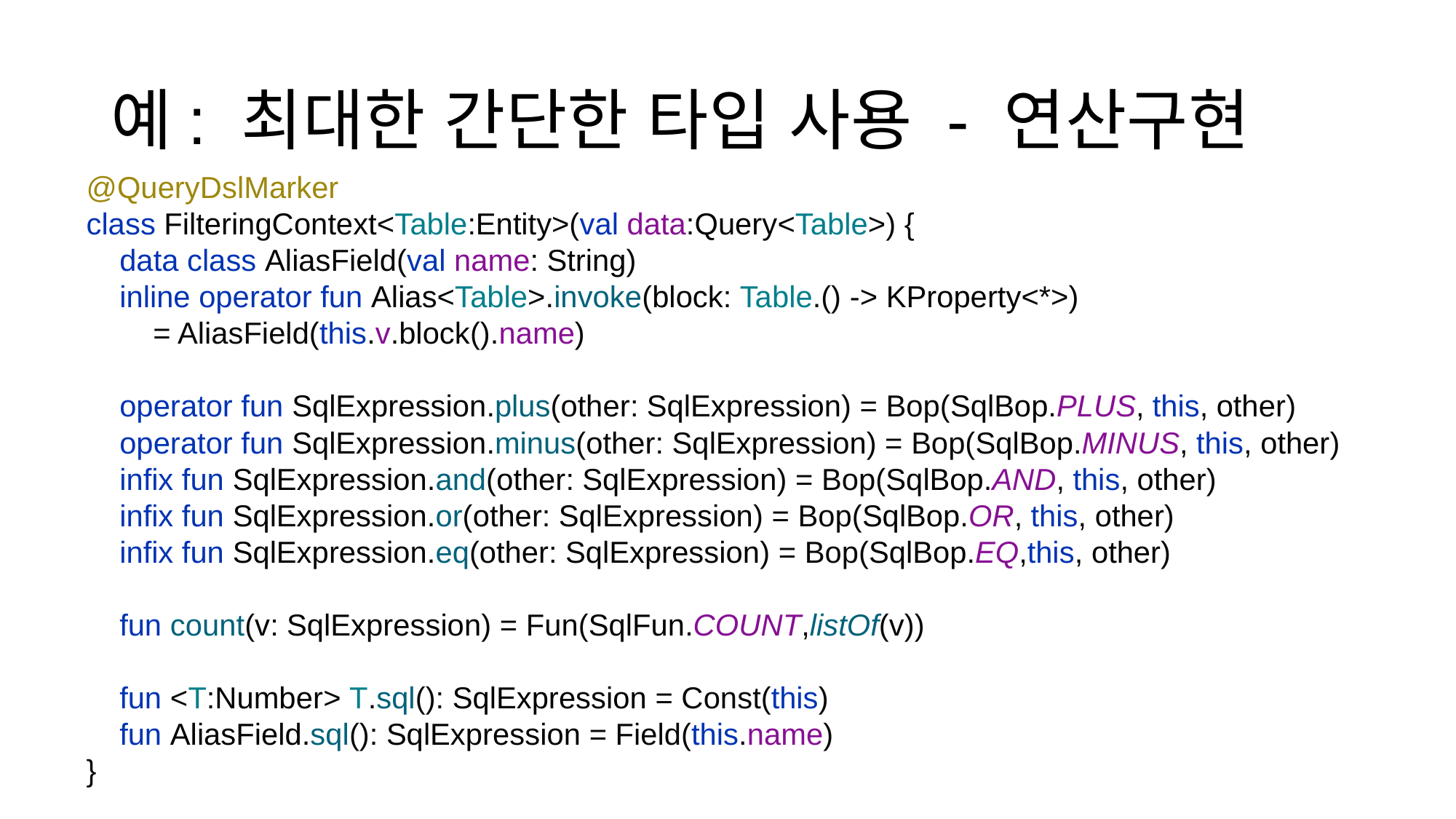

# 예: 최대한 간단한 타입 사용 - 연산구현
@QueryDslMarker
class FilteringContext<Table:Entity>(val data:Query<Table>) {
    data class AliasField(val name: String)
    inline operator fun Alias<Table>.invoke(block: Table.() -> KProperty<*>)
        = AliasField(this.v.block().name)
    operator fun SqlExpression.plus(other: SqlExpression) = Bop(SqlBop.PLUS, this, other)
    operator fun SqlExpression.minus(other: SqlExpression) = Bop(SqlBop.MINUS, this, other)
    infix fun SqlExpression.and(other: SqlExpression) = Bop(SqlBop.AND, this, other)
    infix fun SqlExpression.or(other: SqlExpression) = Bop(SqlBop.OR, this, other)
    infix fun SqlExpression.eq(other: SqlExpression) = Bop(SqlBop.EQ,this, other)
    fun count(v: SqlExpression) = Fun(SqlFun.COUNT,listOf(v))
    fun <T:Number> T.sql(): SqlExpression = Const(this)
    fun AliasField.sql(): SqlExpression = Field(this.name)
}